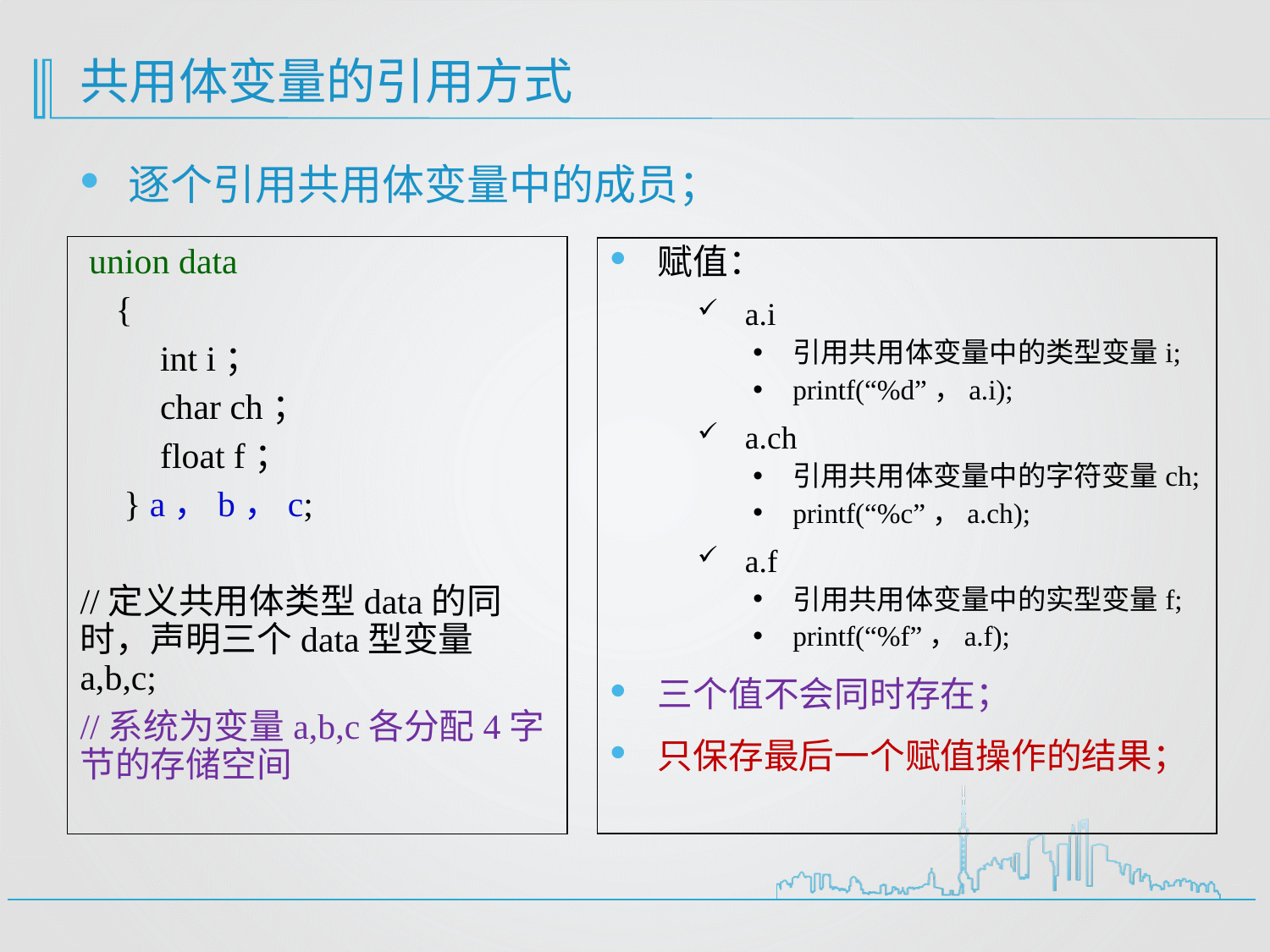

# 共用体变量的引用方式
逐个引用共用体变量中的成员；
 union data
    {
         int i；
         char ch；
         float f；
　} a，b，c;

//定义共用体类型data的同时，声明三个data型变量a,b,c;
//系统为变量a,b,c各分配4字节的存储空间

赋值：
a.i
引用共用体变量中的类型变量i;
printf(“%d”，a.i);
a.ch
引用共用体变量中的字符变量ch;
printf(“%c”，a.ch);
a.f
引用共用体变量中的实型变量f;
printf(“%f”，a.f);
三个值不会同时存在；
只保存最后一个赋值操作的结果；